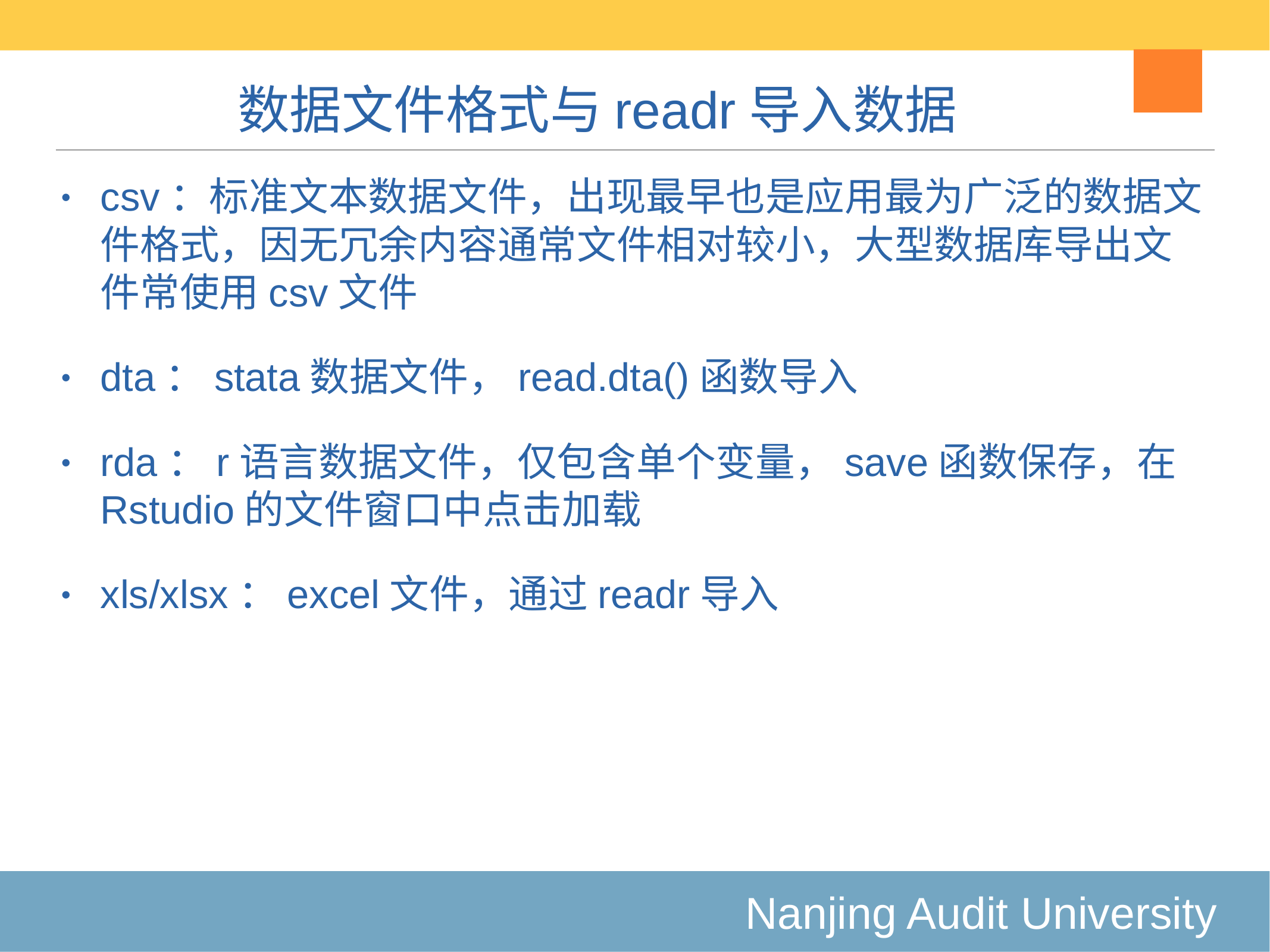

# 数据文件格式与readr导入数据
csv：标准文本数据文件，出现最早也是应用最为广泛的数据文件格式，因无冗余内容通常文件相对较小，大型数据库导出文件常使用csv文件
dta：stata数据文件，read.dta()函数导入
rda：r语言数据文件，仅包含单个变量，save函数保存，在Rstudio的文件窗口中点击加载
xls/xlsx：excel文件，通过readr导入